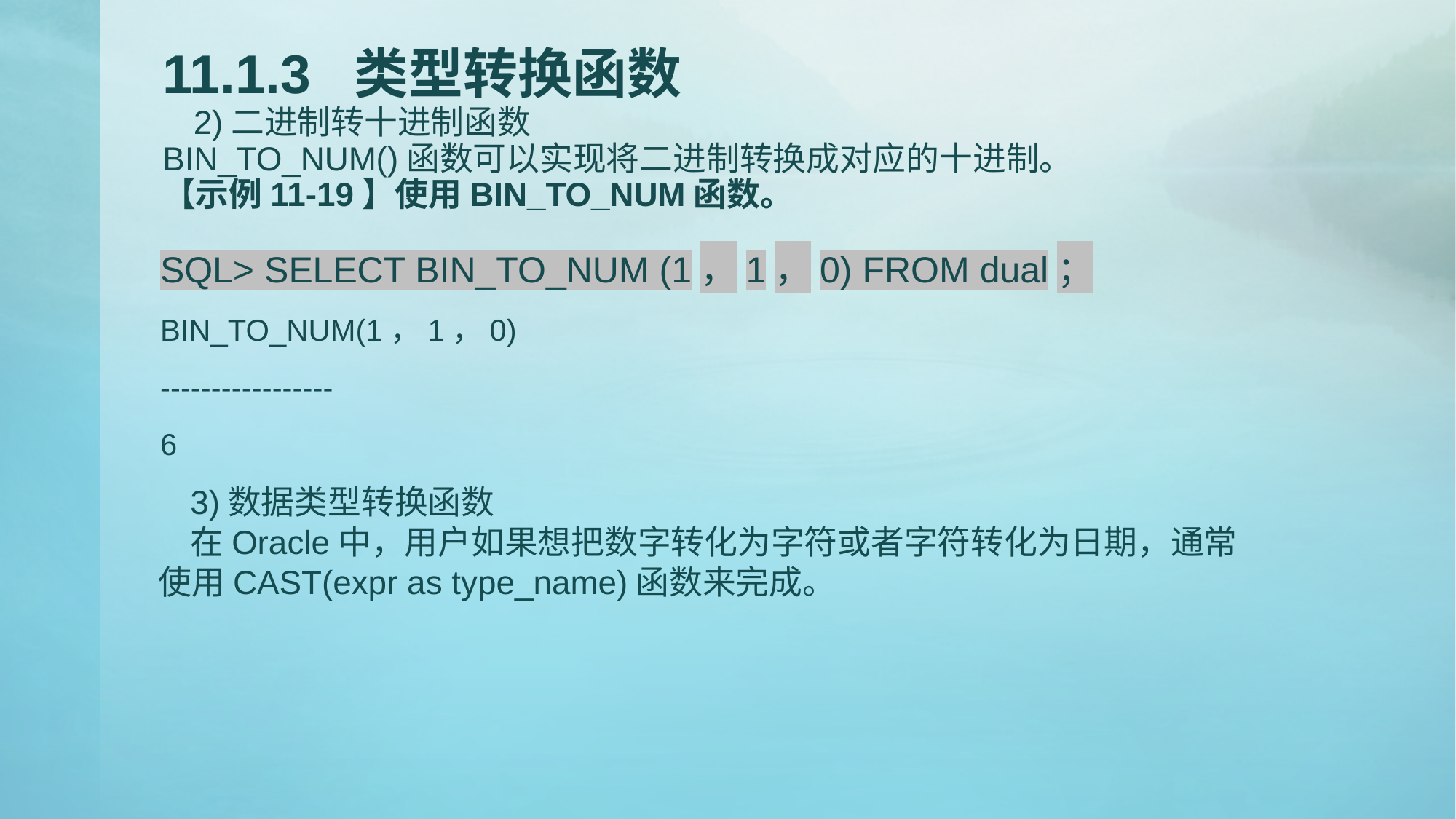

# 11.1.3  类型转换函数 2)二进制转十进制函数 BIN_TO_NUM()函数可以实现将二进制转换成对应的十进制。 【示例11-19】使用BIN_TO_NUM函数。
SQL> SELECT BIN_TO_NUM (1，1，0) FROM dual；
BIN_TO_NUM(1，1，0)
-----------------
6
3)数据类型转换函数
在Oracle中，用户如果想把数字转化为字符或者字符转化为日期，通常使用CAST(expr as type_name)函数来完成。